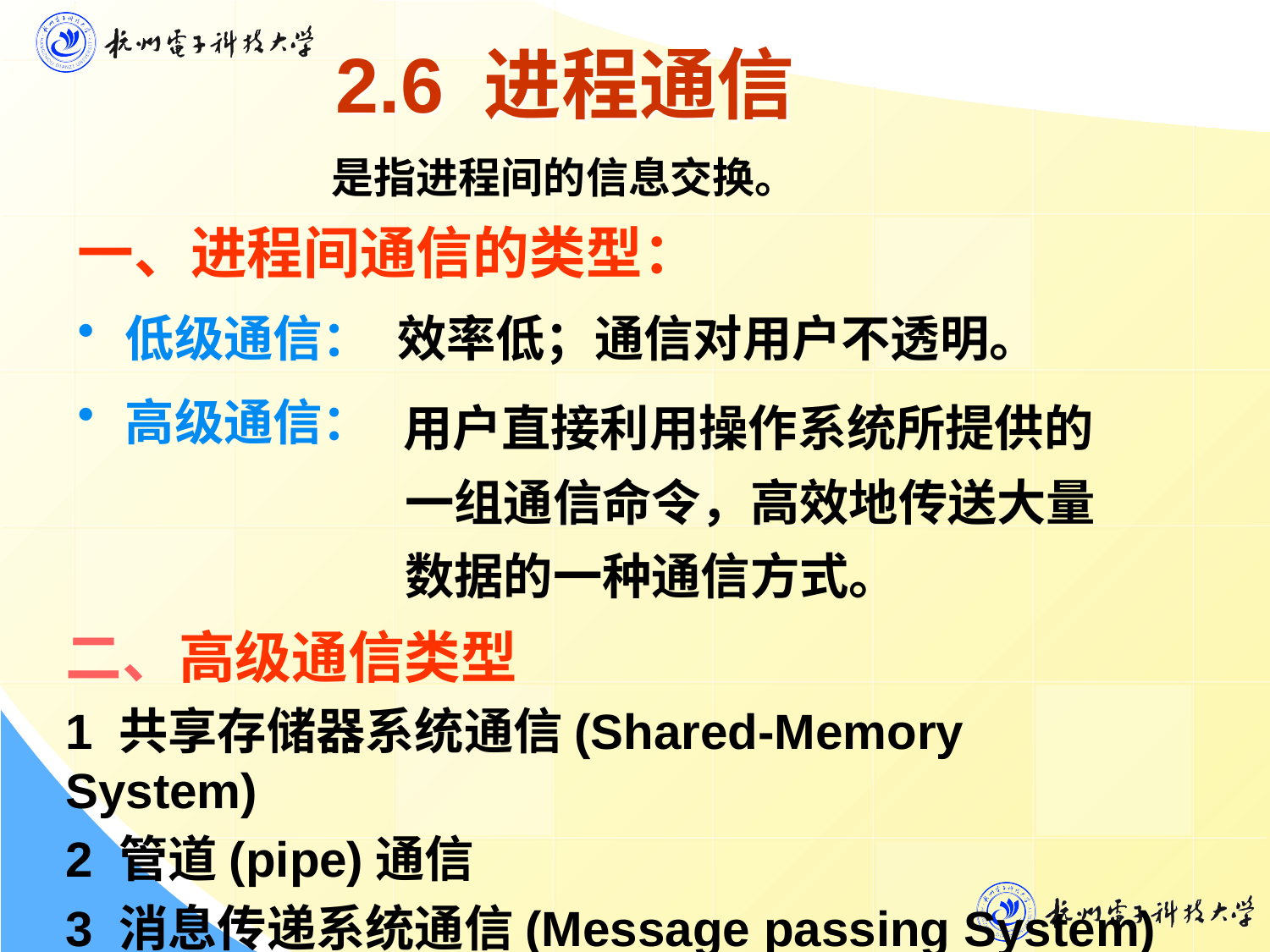

2.6 进程通信
            是指进程间的信息交换。
一、进程间通信的类型：
低级通信：
高级通信：
效率低；通信对用户不透明。
   用户直接利用操作系统所提供的一组通信命令，高效地传送大量数据的一种通信方式。
二、高级通信类型
1 共享存储器系统通信(Shared-Memory System)
2 管道(pipe)通信
3 消息传递系统通信(Message passing System)